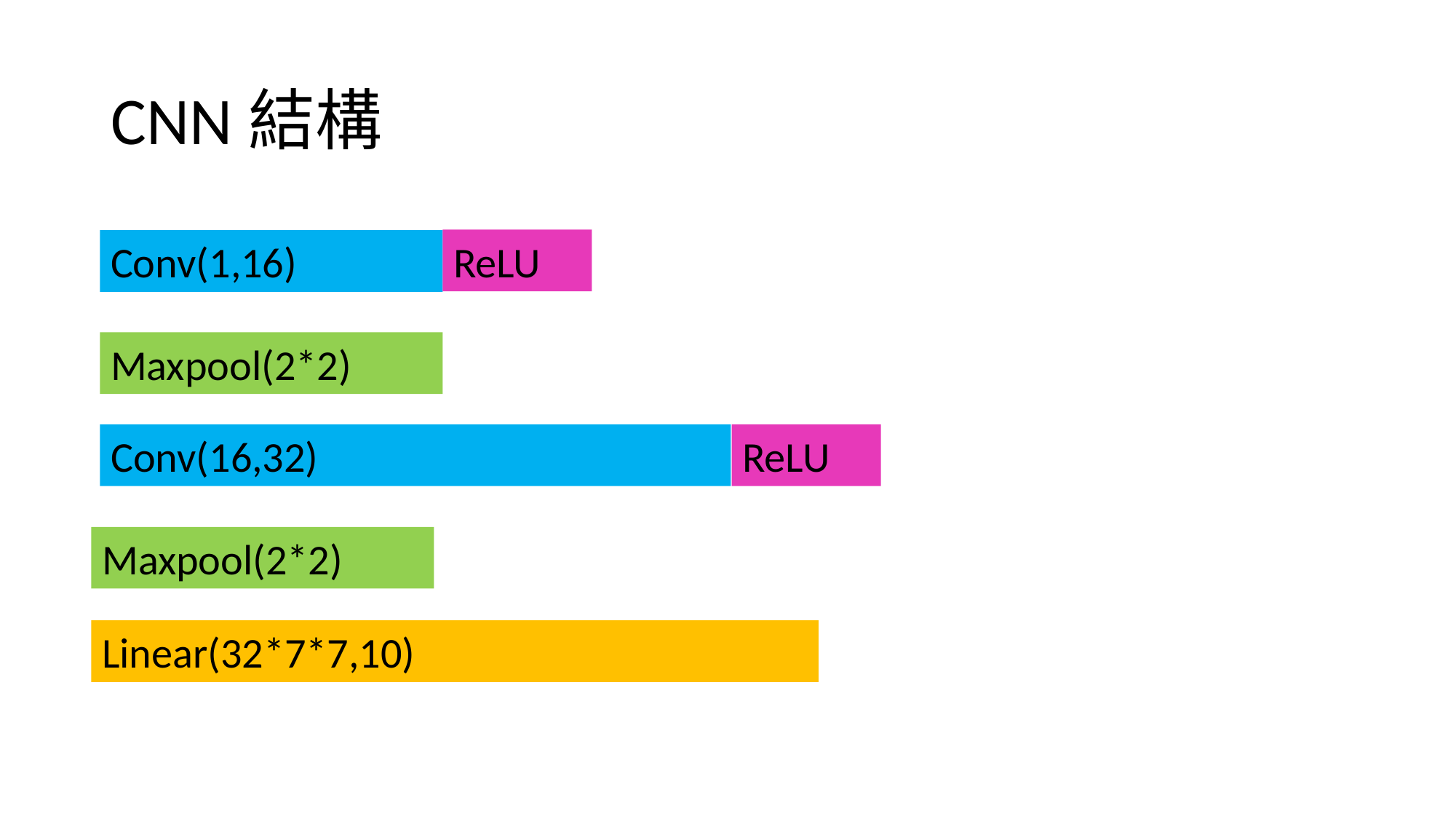

# CNN結構
ReLU
Conv(1,16)
Maxpool(2*2)
Conv(16,32)
ReLU
Maxpool(2*2)
Linear(32*7*7,10)